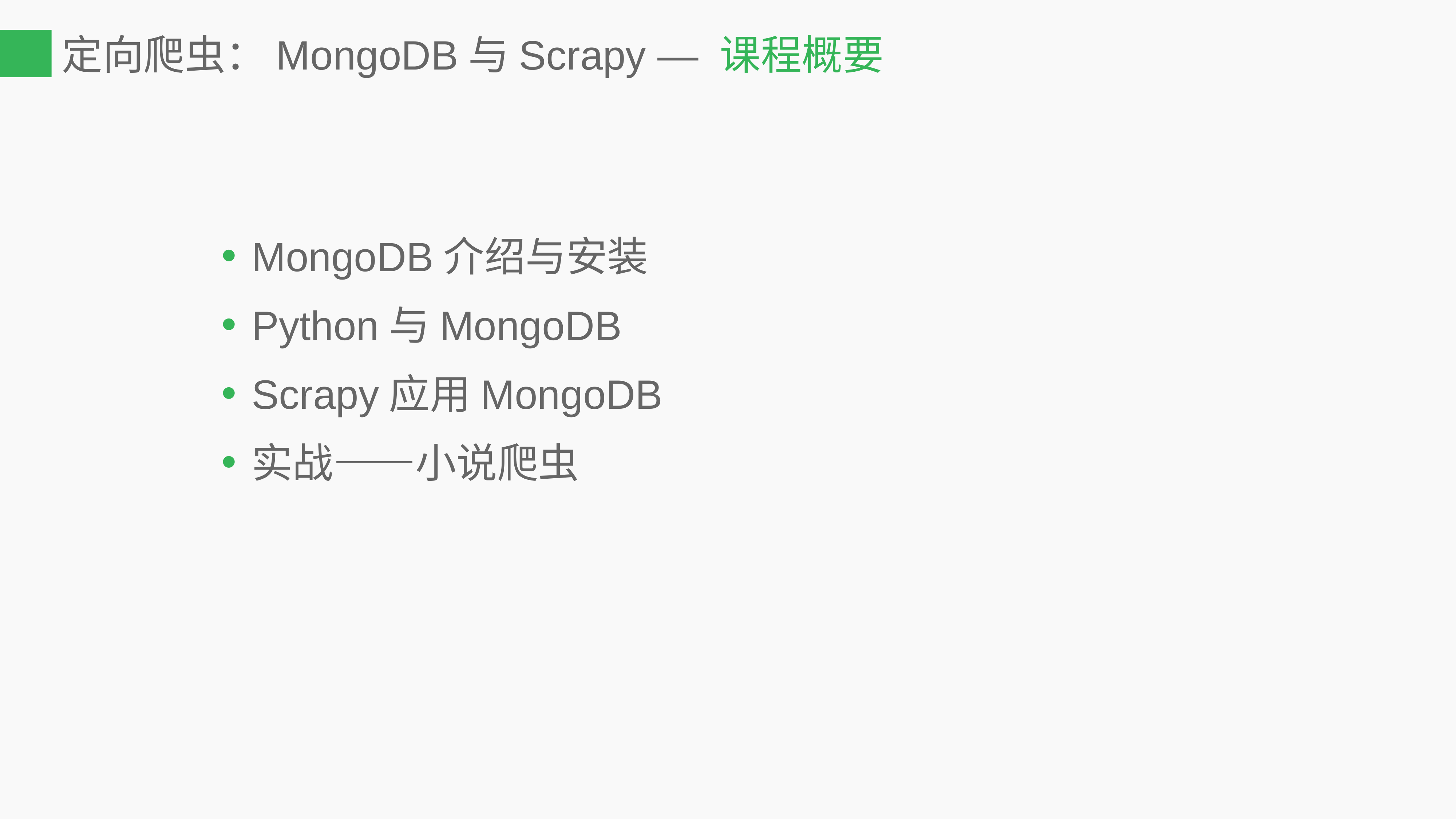

# 定向爬虫：MongoDB与Scrapy — 课程概要
MongoDB介绍与安装
Python与MongoDB
Scrapy应用MongoDB
实战——小说爬虫